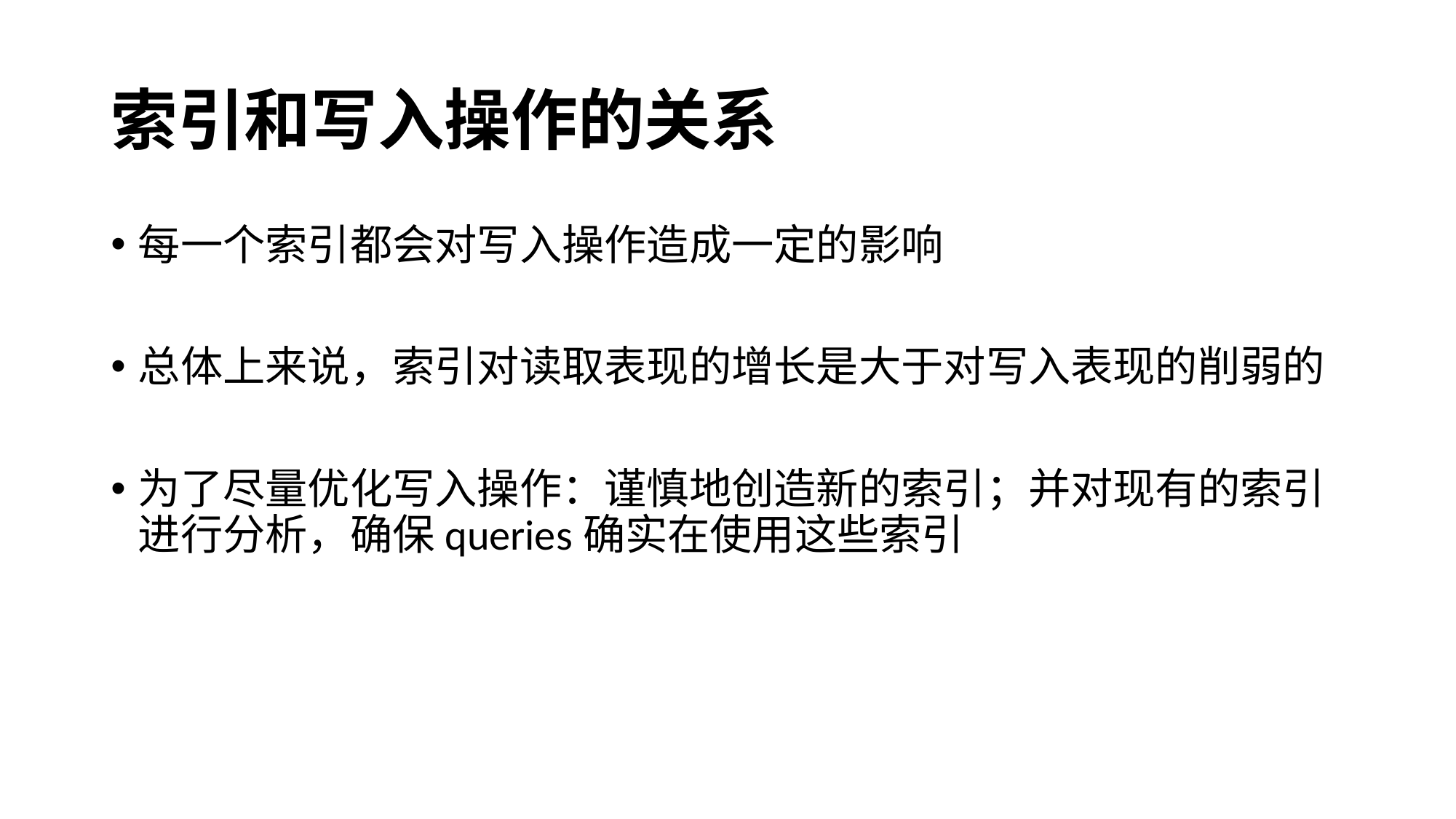

# 索引和写入操作的关系
每一个索引都会对写入操作造成一定的影响

总体上来说，索引对读取表现的增长是大于对写入表现的削弱的

为了尽量优化写入操作：谨慎地创造新的索引；并对现有的索引进行分析，确保queries确实在使用这些索引